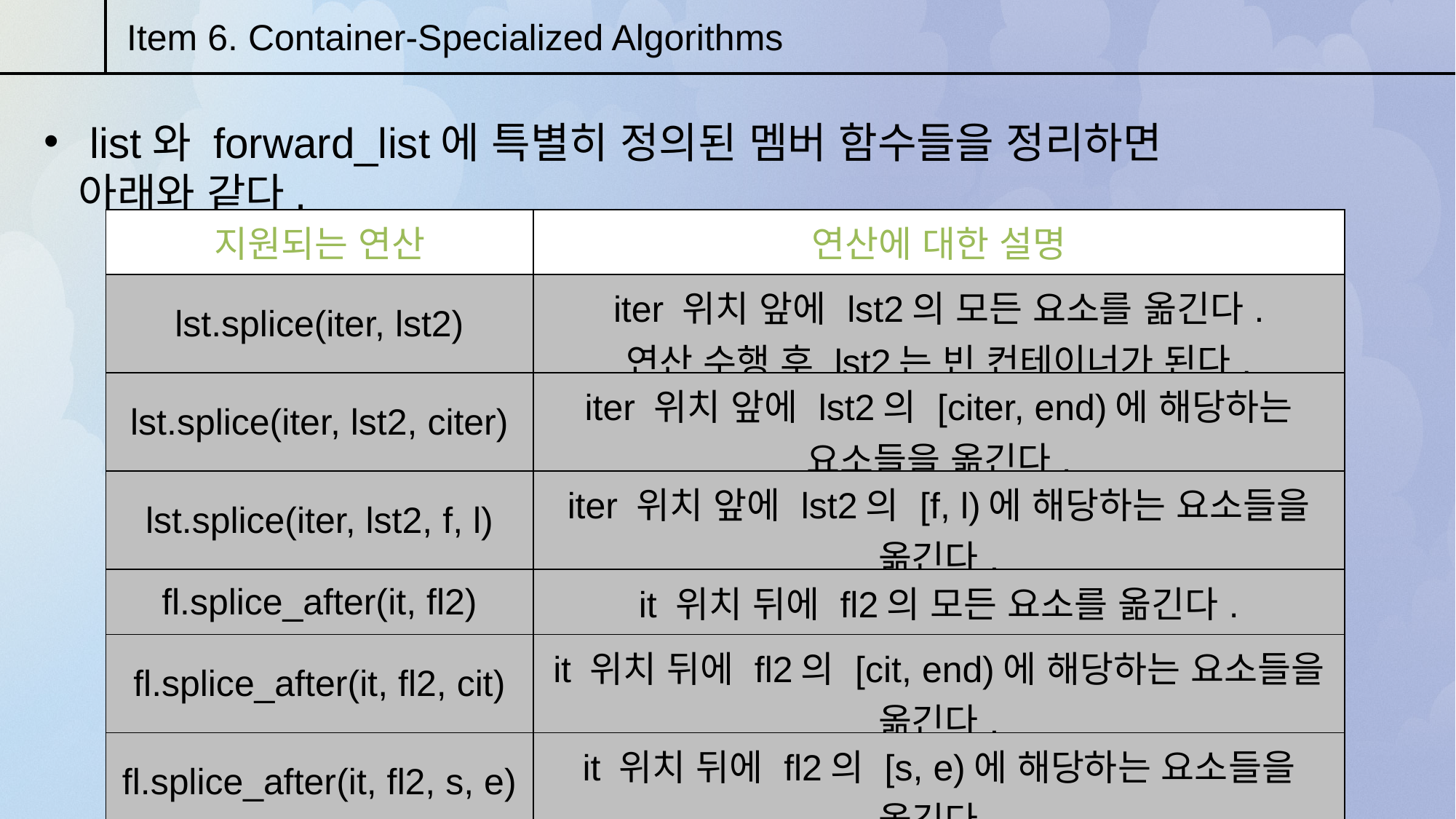

Item 6. Container-Specialized Algorithms
 list와 forward_list에 특별히 정의된 멤버 함수들을 정리하면 아래와 같다.
| 지원되는 연산 | 연산에 대한 설명 |
| --- | --- |
| lst.splice(iter, lst2) | iter 위치 앞에 lst2의 모든 요소를 옮긴다. 연산 수행 후 lst2는 빈 컨테이너가 된다. |
| lst.splice(iter, lst2, citer) | iter 위치 앞에 lst2의 [citer, end)에 해당하는 요소들을 옮긴다. |
| lst.splice(iter, lst2, f, l) | iter 위치 앞에 lst2의 [f, l)에 해당하는 요소들을 옮긴다. |
| fl.splice\_after(it, fl2) | it 위치 뒤에 fl2의 모든 요소를 옮긴다. |
| fl.splice\_after(it, fl2, cit) | it 위치 뒤에 fl2의 [cit, end)에 해당하는 요소들을 옮긴다. |
| fl.splice\_after(it, fl2, s, e) | it 위치 뒤에 fl2의 [s, e)에 해당하는 요소들을 옮긴다. |